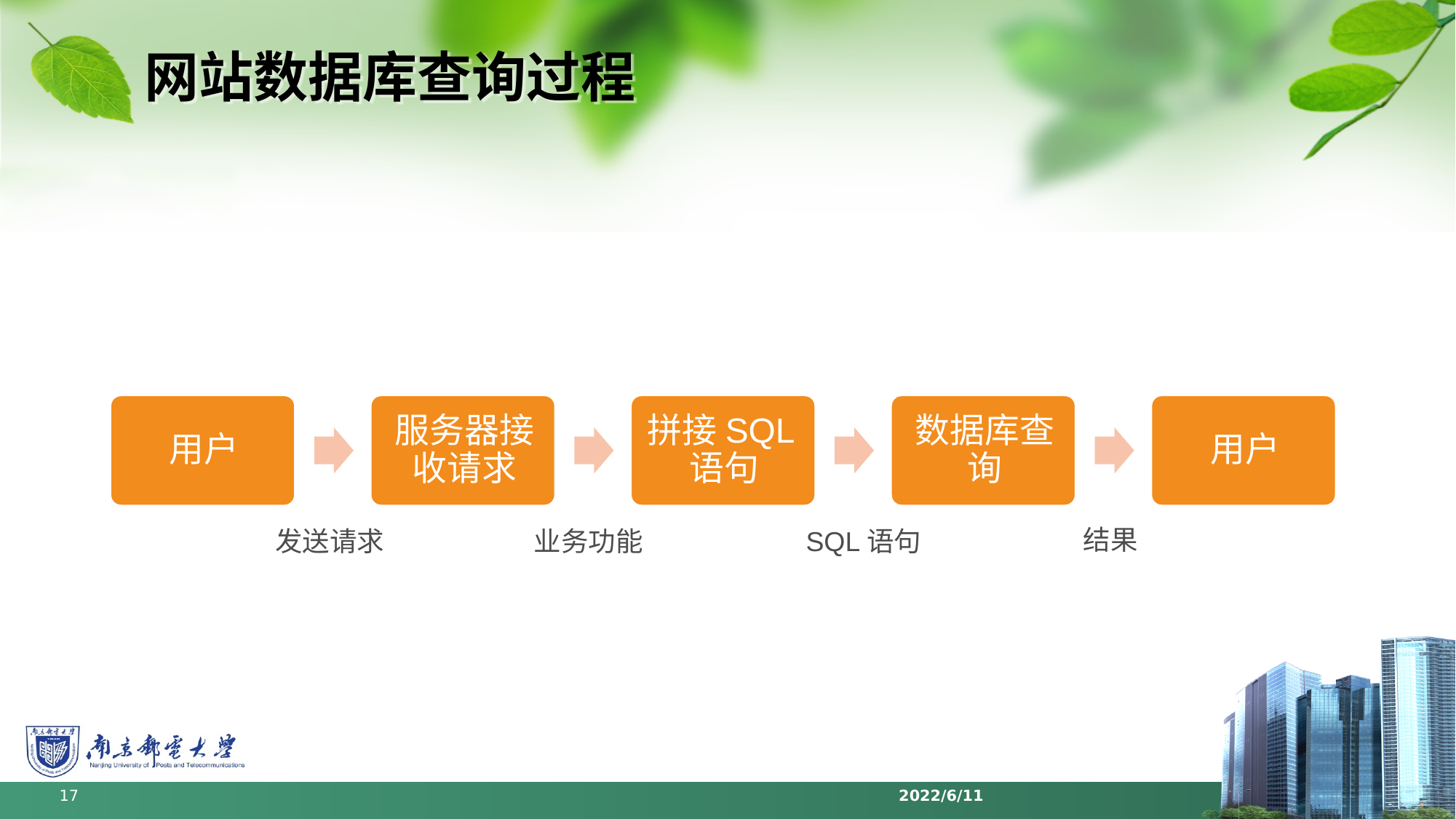

# 网站数据库查询过程
用户

服务器接收请求

拼接SQL语句

数据库查询

用户
结果
发送请求
业务功能
SQL语句
17
2022/6/11